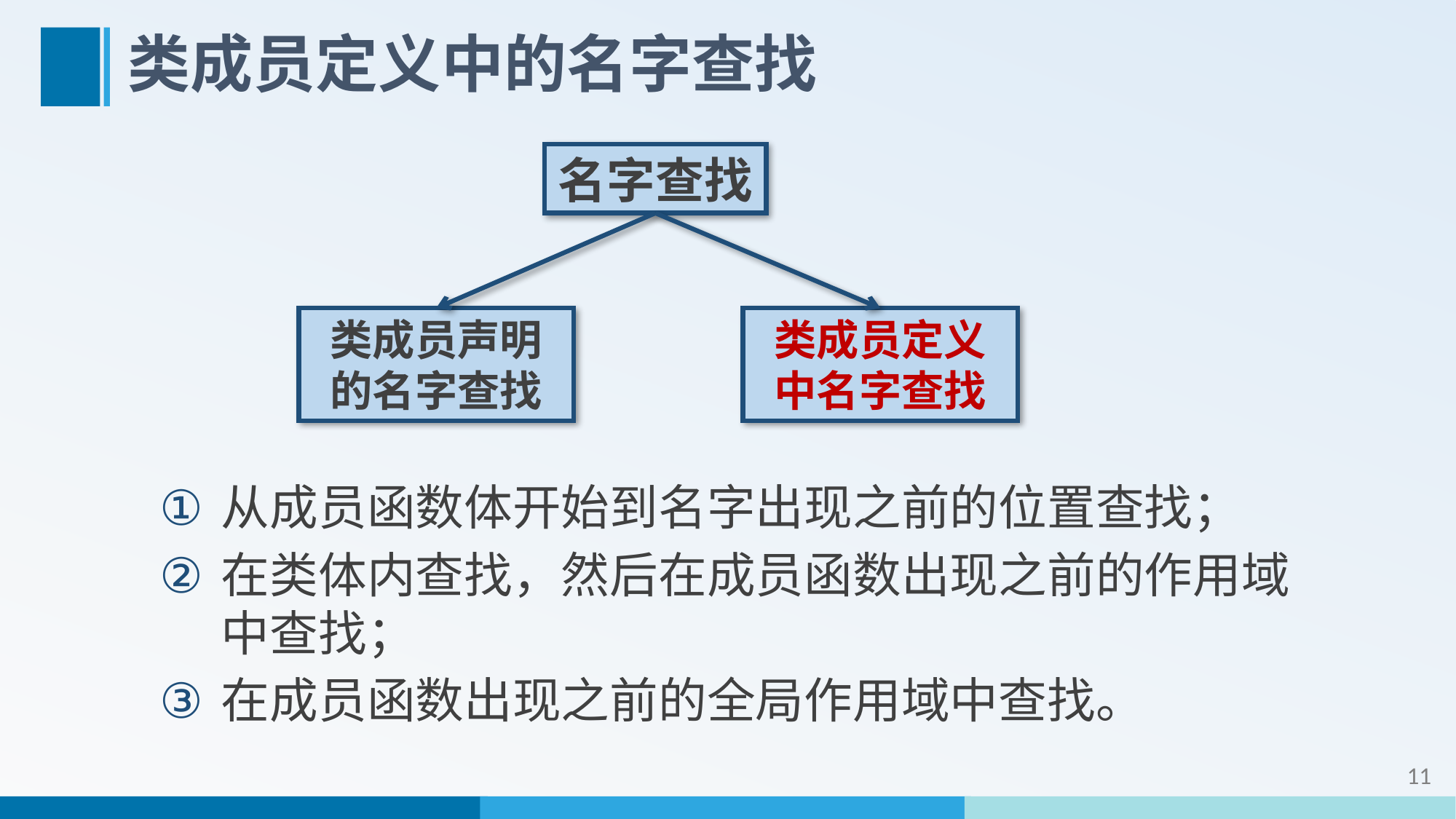

# 类成员定义中的名字查找
名字查找
类成员定义中名字查找
类成员声明的名字查找
从成员函数体开始到名字出现之前的位置查找；
在类体内查找，然后在成员函数出现之前的作用域中查找；
在成员函数出现之前的全局作用域中查找。